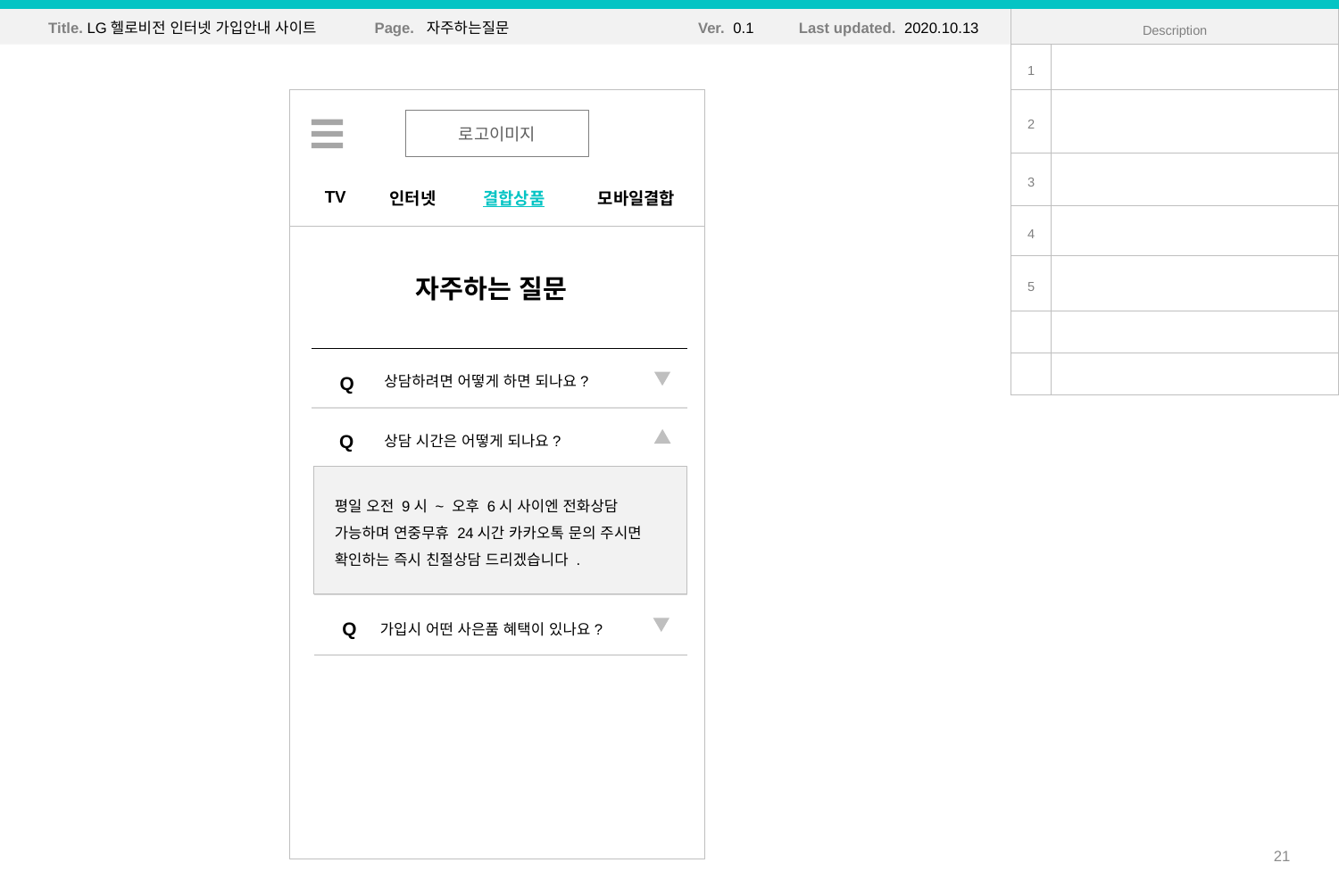

Title. LG헬로비전 인터넷 가입안내 사이트
Page.  자주하는질문
Ver.  0.1
Last updated.  2020.10.13

| Description |  |
| --- | --- |
| 1 |  |
| 2 |  |
| 3 |  |
| 4 |  |
| 5 |  |
|  |  |
|  |  |

로고이미지

TV
인터넷
결합상품
모바일결합

자주하는 질문
Q
상담하려면 어떻게 하면 되나요?

Q
상담 시간은 어떻게 되나요?

평일 오전 9시 ~ 오후 6시 사이엔 전화상담 가능하며 연중무휴 24시간 카카오톡 문의 주시면 확인하는 즉시 친절상담 드리겠습니다 .
Q
가입시 어떤 사은품 혜택이 있나요?

21